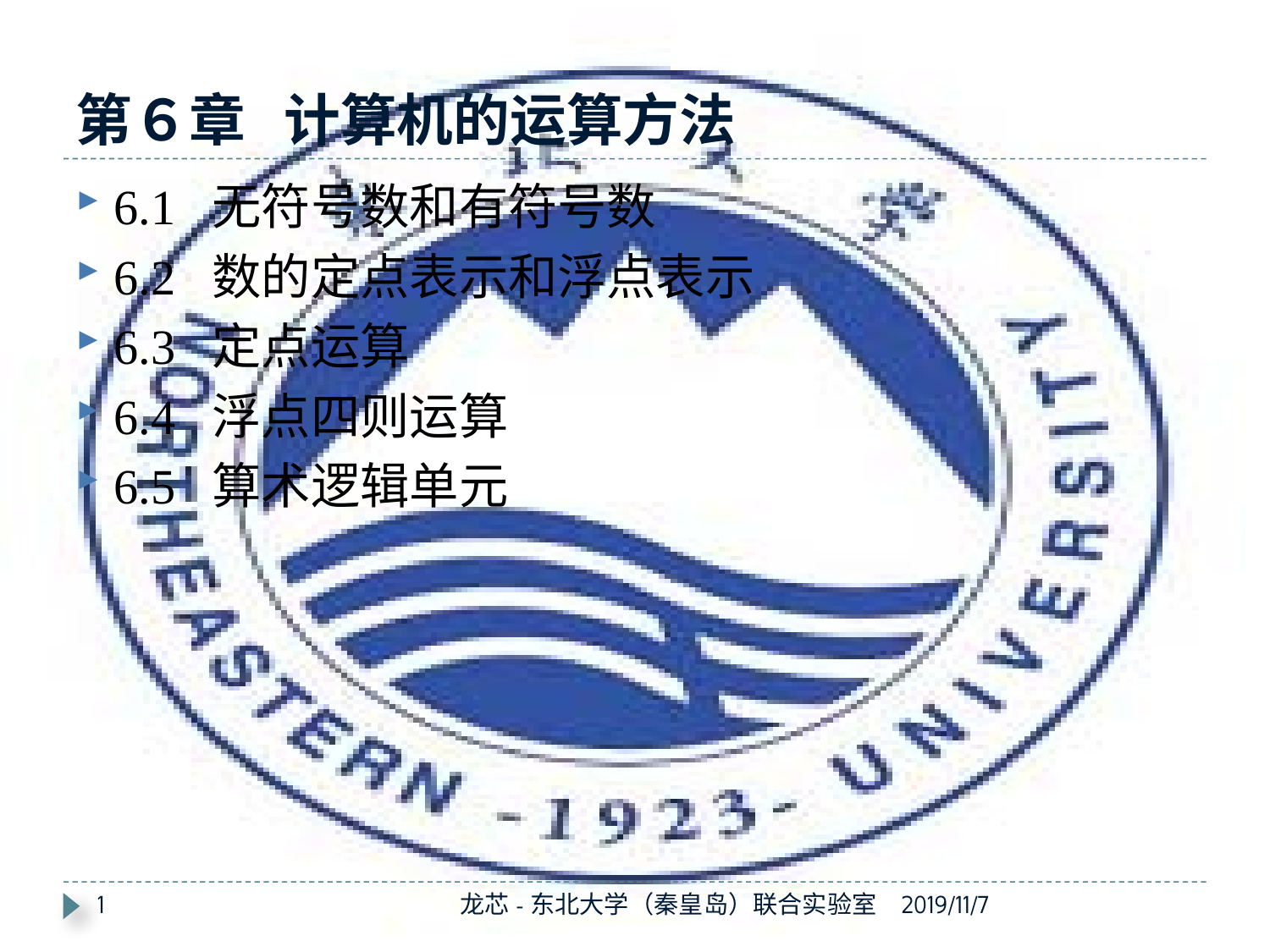

# 第６章   计算机的运算方法
6.1  无符号数和有符号数
6.2  数的定点表示和浮点表示
6.3  定点运算
6.4  浮点四则运算
6.5  算术逻辑单元

1
龙芯-东北大学（秦皇岛）联合实验室
2019/11/7